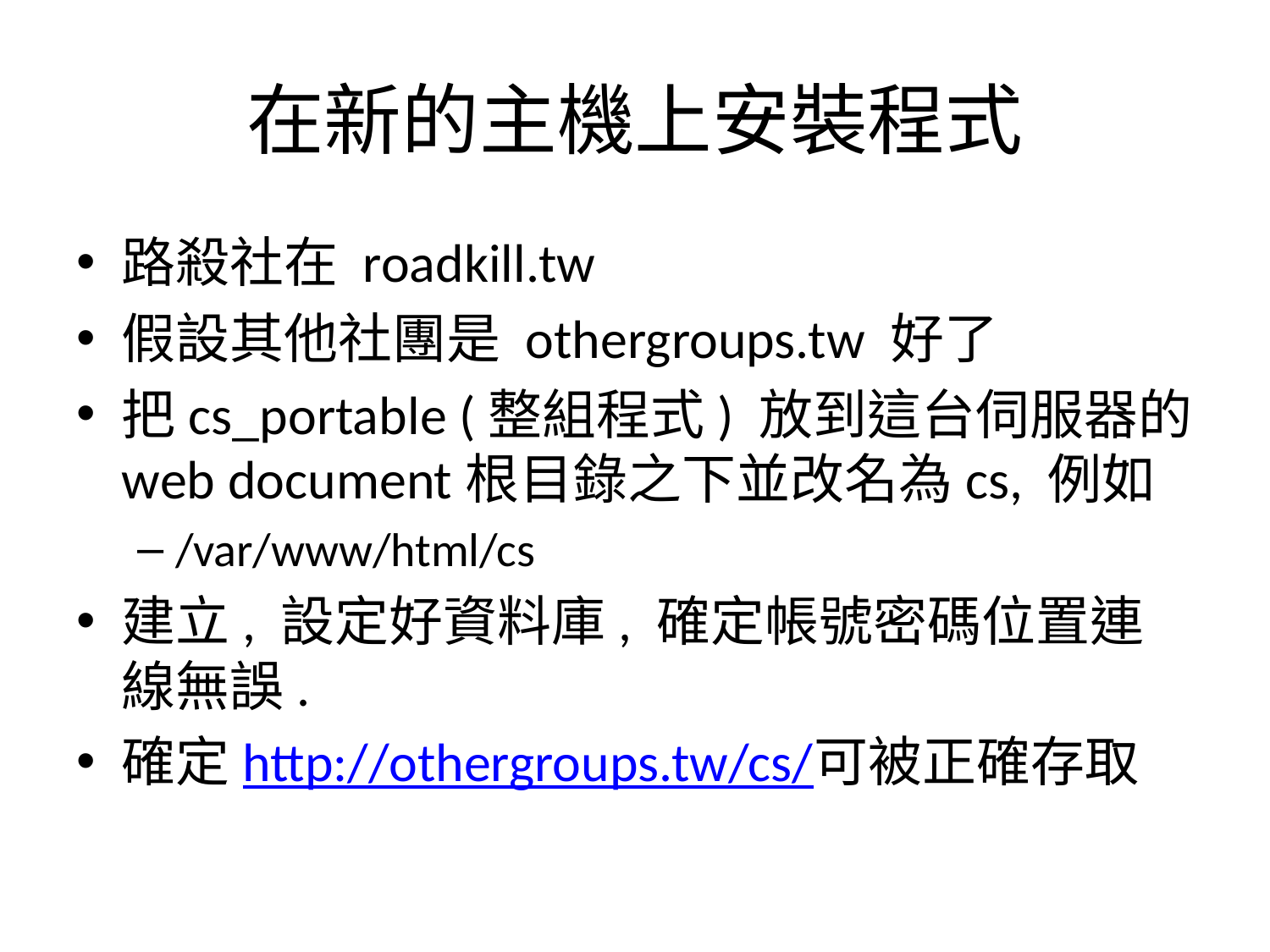

# 在新的主機上安裝程式
路殺社在 roadkill.tw
假設其他社團是 othergroups.tw 好了
把cs_portable (整組程式) 放到這台伺服器的web document根目錄之下並改名為cs, 例如
/var/www/html/cs
建立, 設定好資料庫, 確定帳號密碼位置連線無誤.
確定http://othergroups.tw/cs/可被正確存取